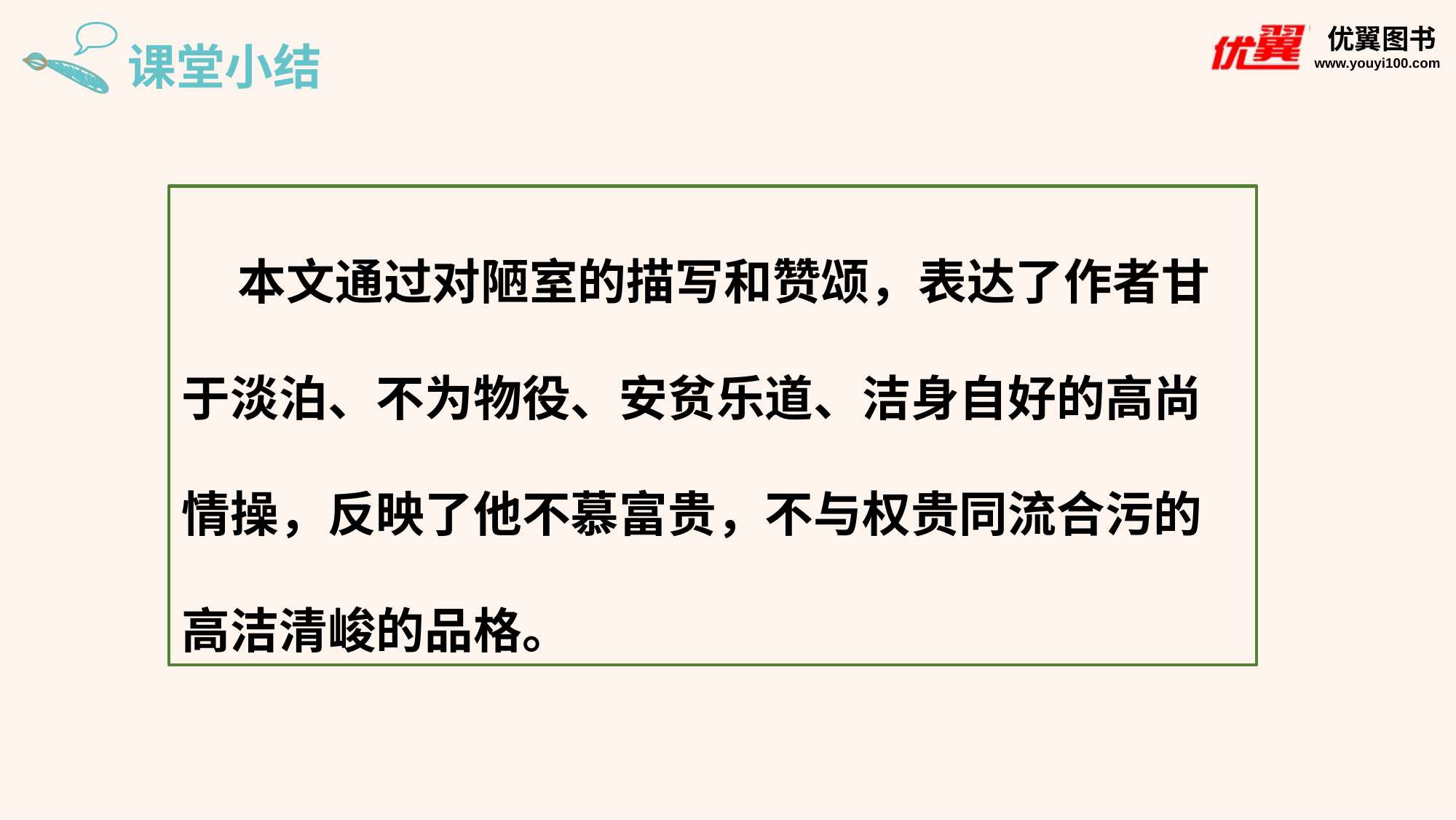

课堂小结

    本文通过对陋室的描写和赞颂，表达了作者甘于淡泊、不为物役、安贫乐道、洁身自好的高尚情操，反映了他不慕富贵，不与权贵同流合污的高洁清峻的品格。